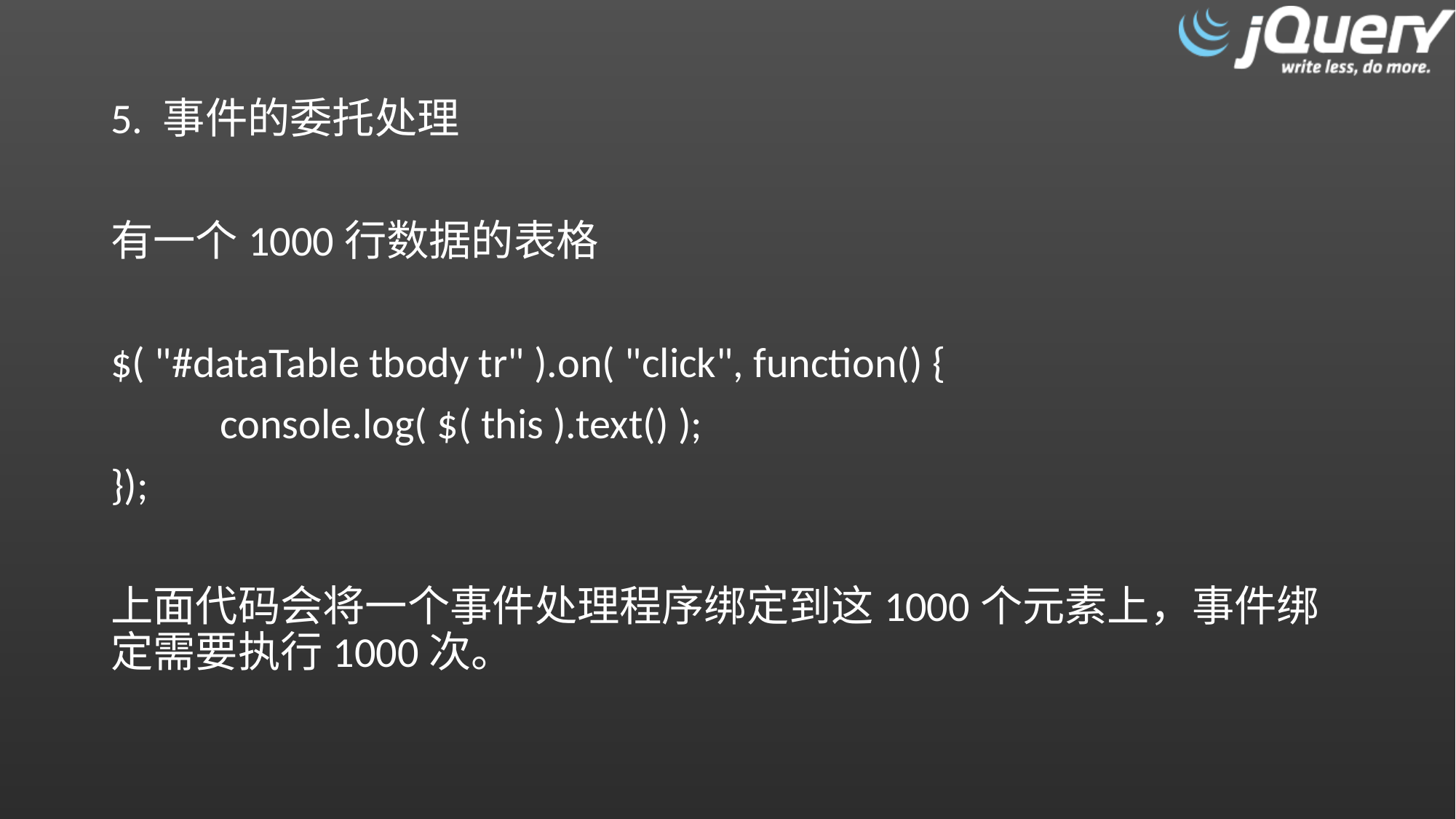

5. 事件的委托处理

有一个1000行数据的表格

$( "#dataTable tbody tr" ).on( "click", function() {
	console.log( $( this ).text() );
});

上面代码会将一个事件处理程序绑定到这1000个元素上，事件绑定需要执行1000次。